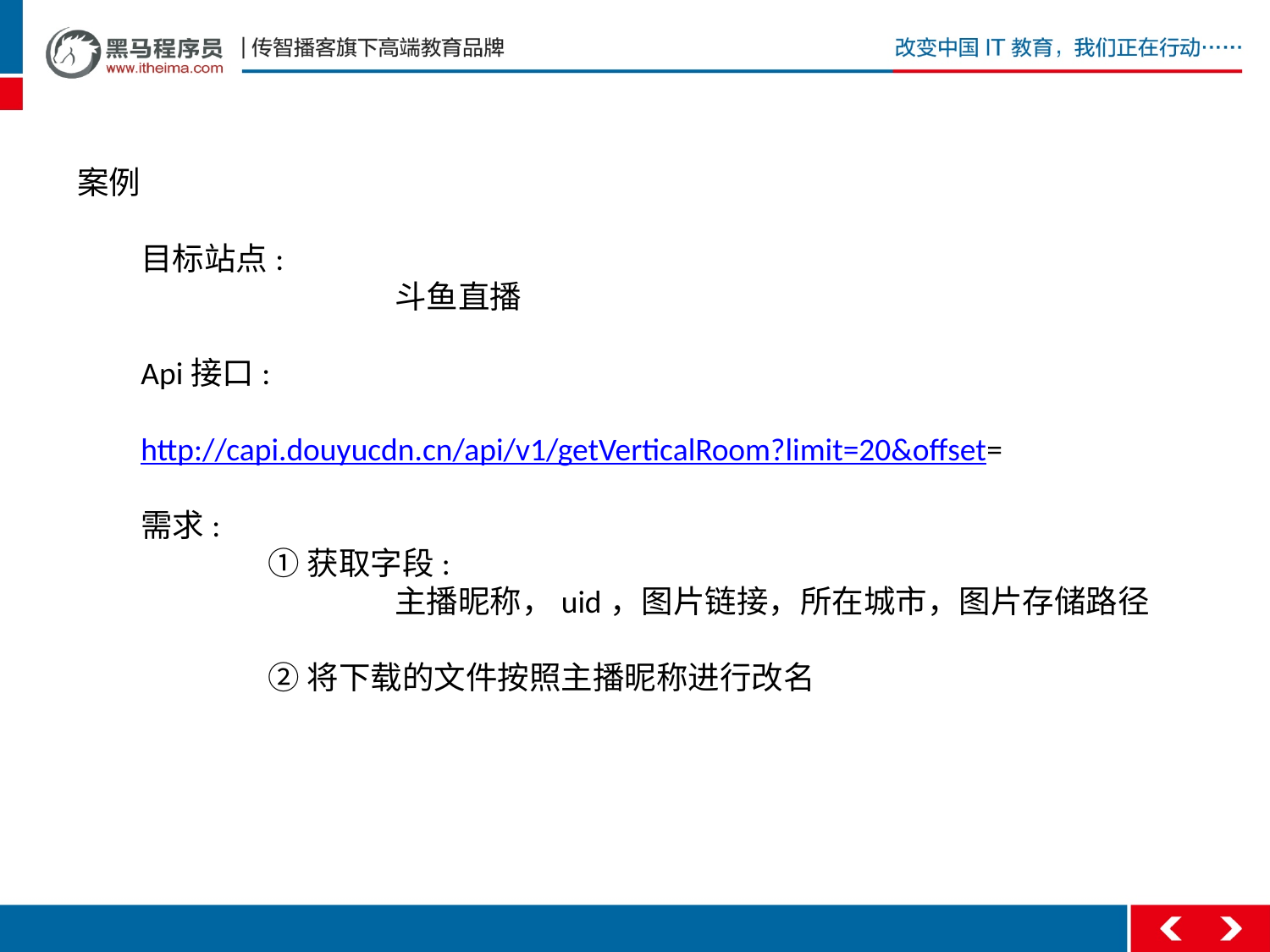

案例

目标站点:
		斗鱼直播

Api接口:
	 			http://capi.douyucdn.cn/api/v1/getVerticalRoom?limit=20&offset=

需求:
	①获取字段:
		主播昵称，uid，图片链接，所在城市，图片存储路径

	②将下载的文件按照主播昵称进行改名